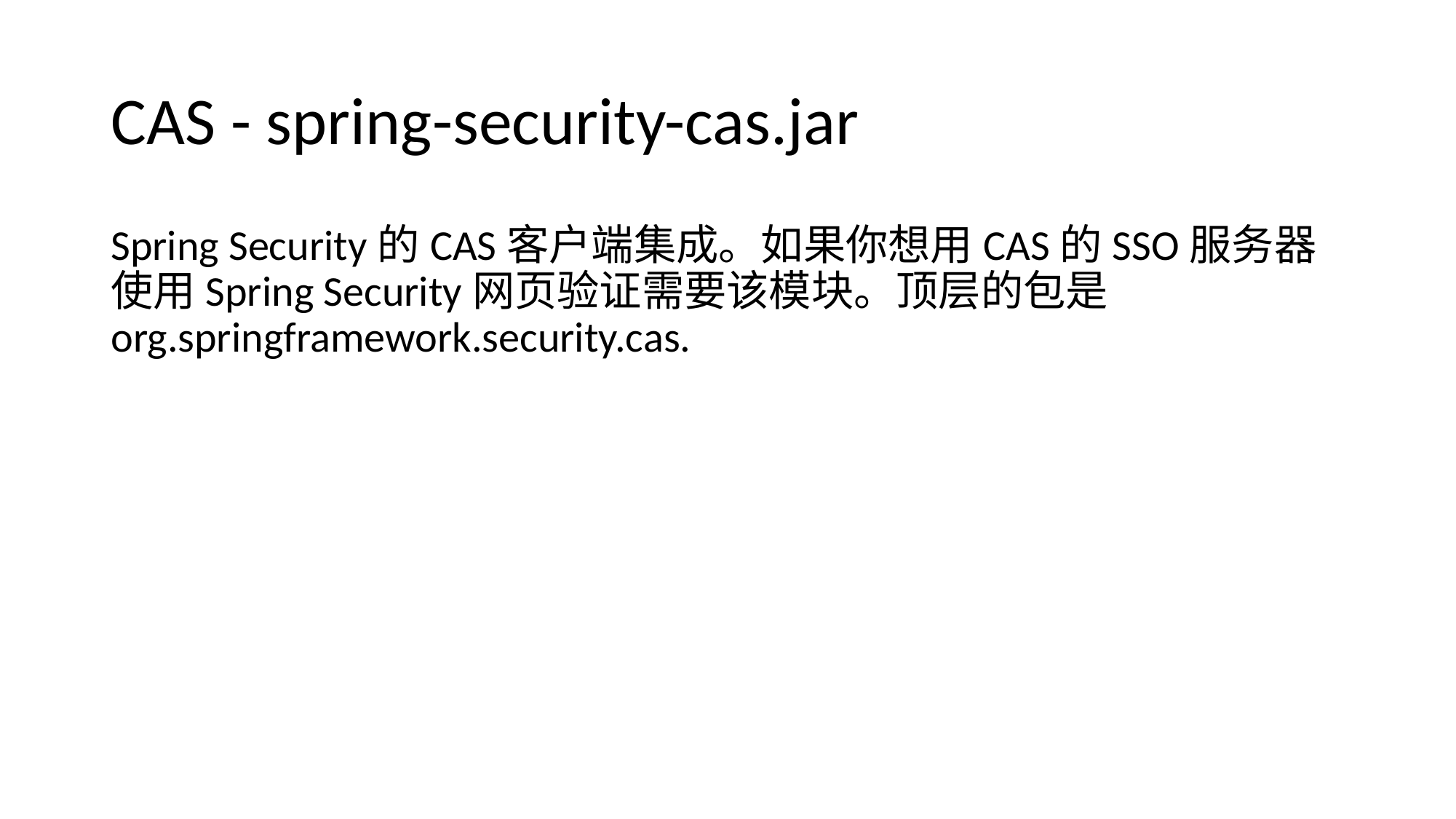

# CAS - spring-security-cas.jar
Spring Security的CAS客户端集成。如果你想用CAS的SSO服务器使用Spring Security网页验证需要该模块。顶层的包是 org.springframework.security.cas.